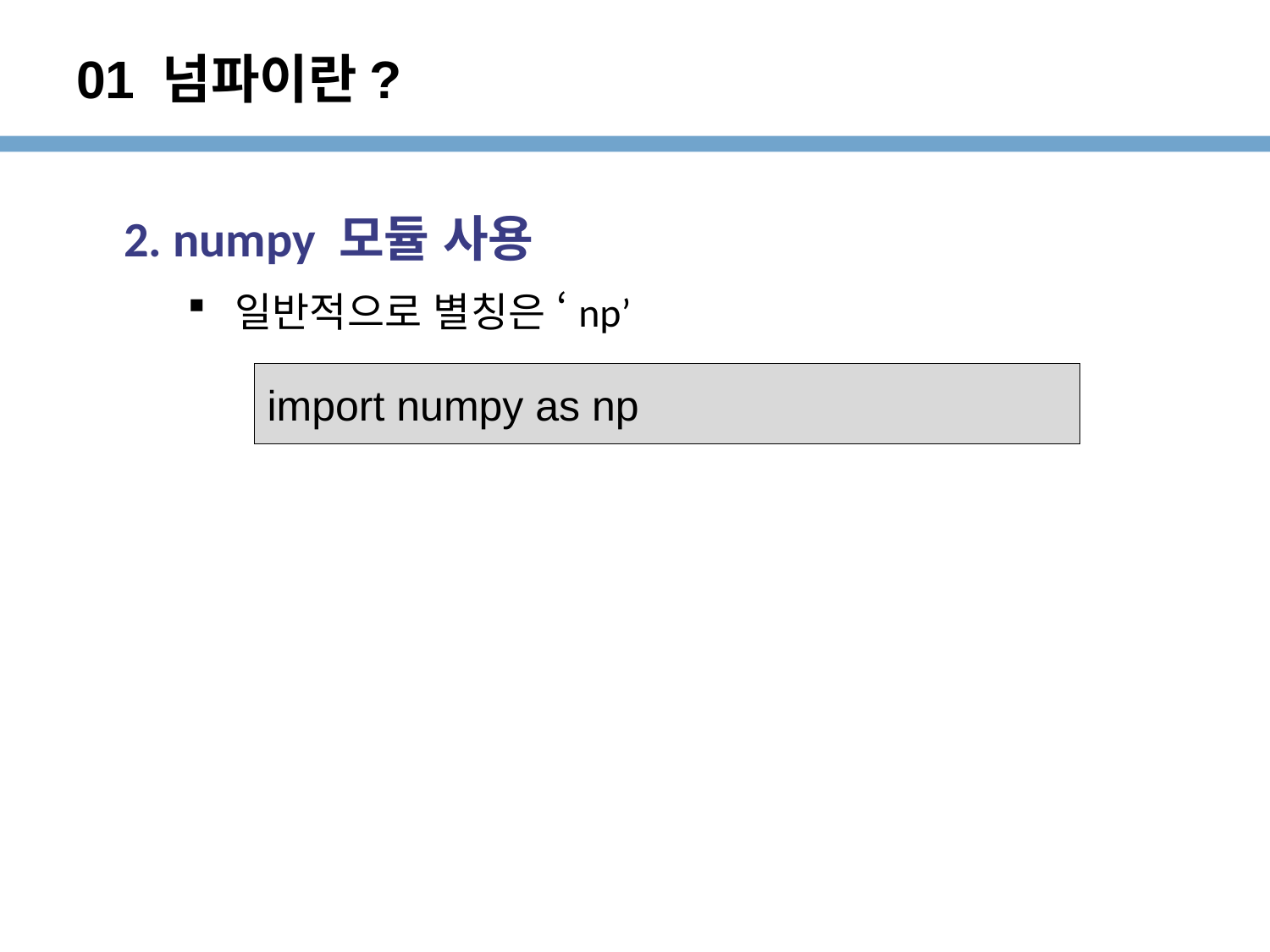

# 01 넘파이란?
2. numpy 모듈 사용
일반적으로 별칭은 ‘np’

import numpy as np